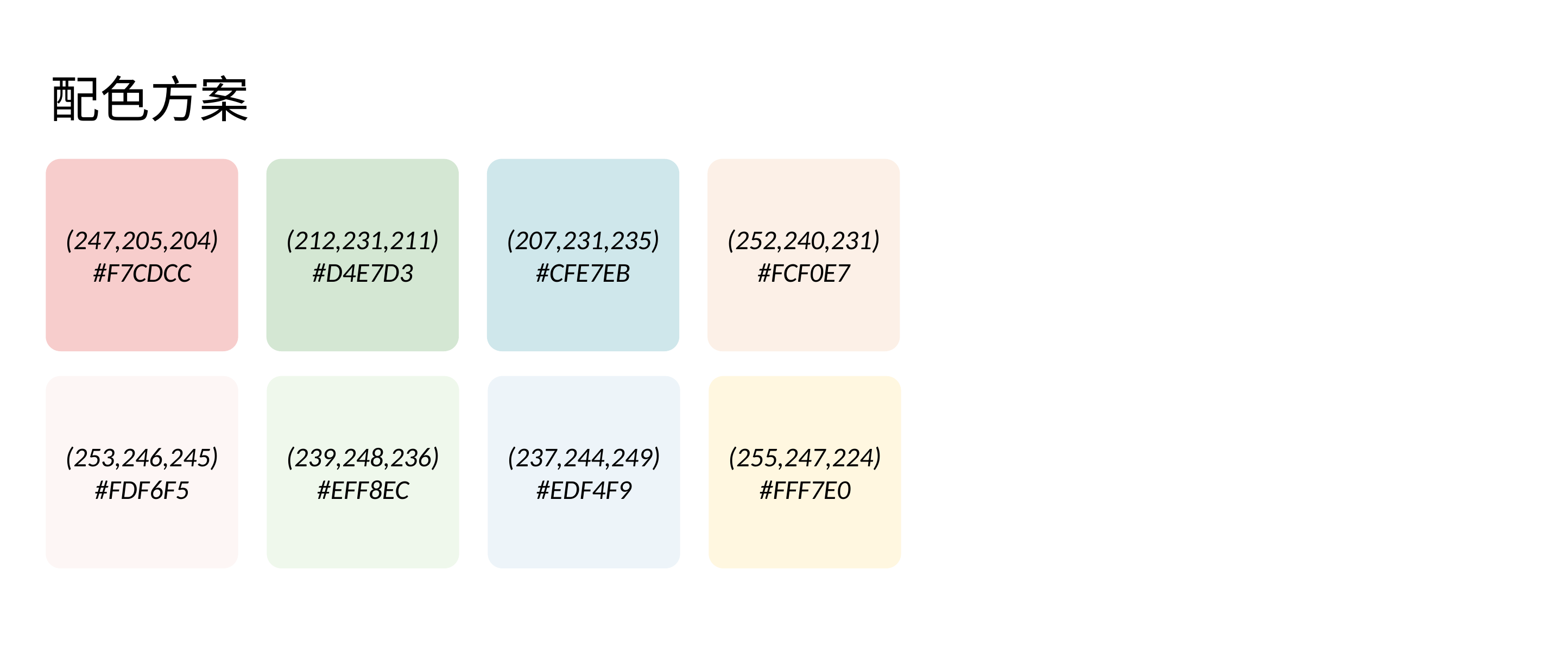

配色方案
(247,205,204)
#F7CDCC
(212,231,211)
#D4E7D3
(207,231,235)
#CFE7EB
(252,240,231)
#FCF0E7
(253,246,245)
#FDF6F5
(239,248,236)
#EFF8EC
(237,244,249)
#EDF4F9
(255,247,224)
#FFF7E0